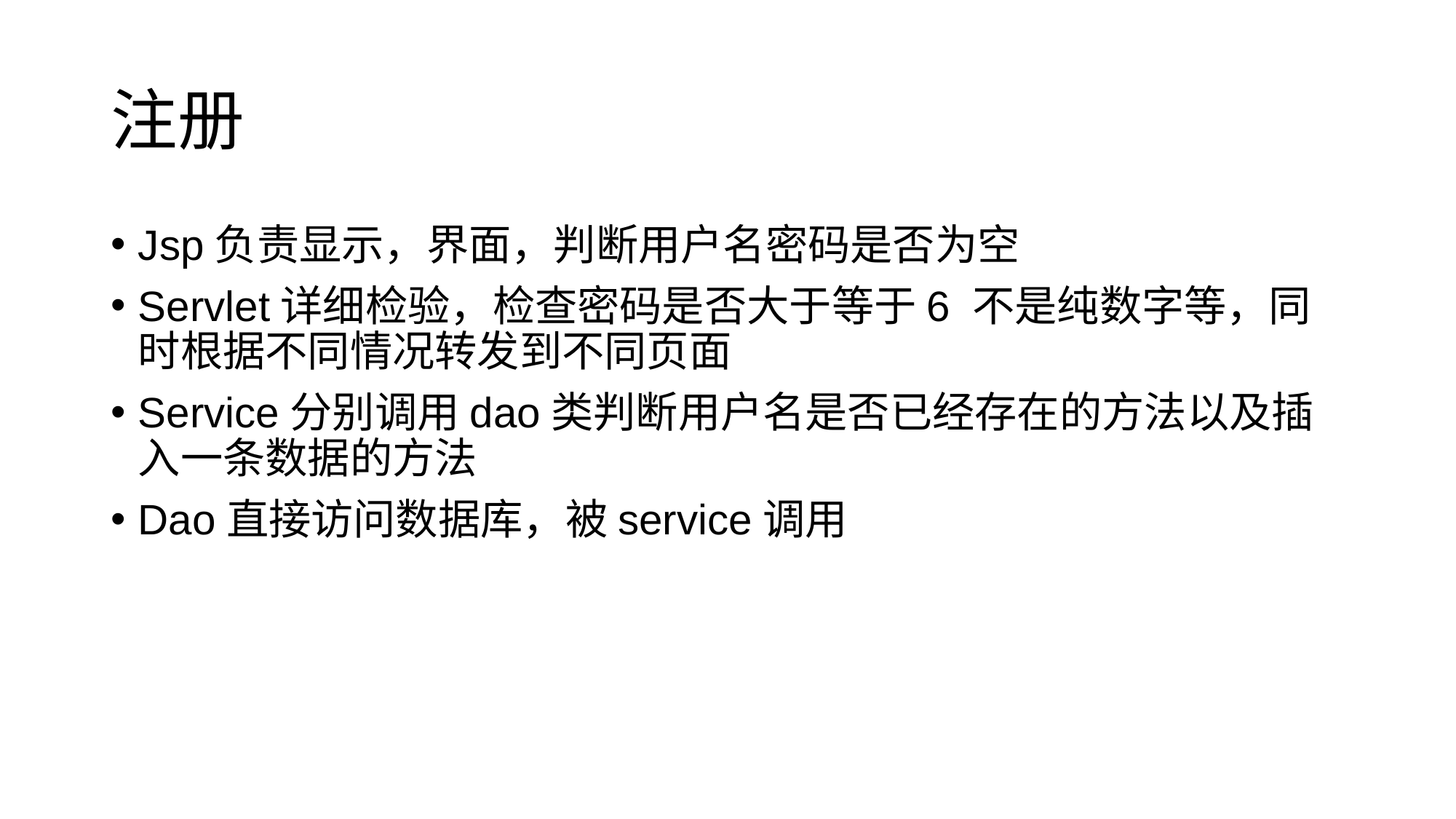

# 注册
Jsp负责显示，界面，判断用户名密码是否为空
Servlet详细检验，检查密码是否大于等于6 不是纯数字等，同时根据不同情况转发到不同页面
Service分别调用dao类判断用户名是否已经存在的方法以及插入一条数据的方法
Dao直接访问数据库，被service调用